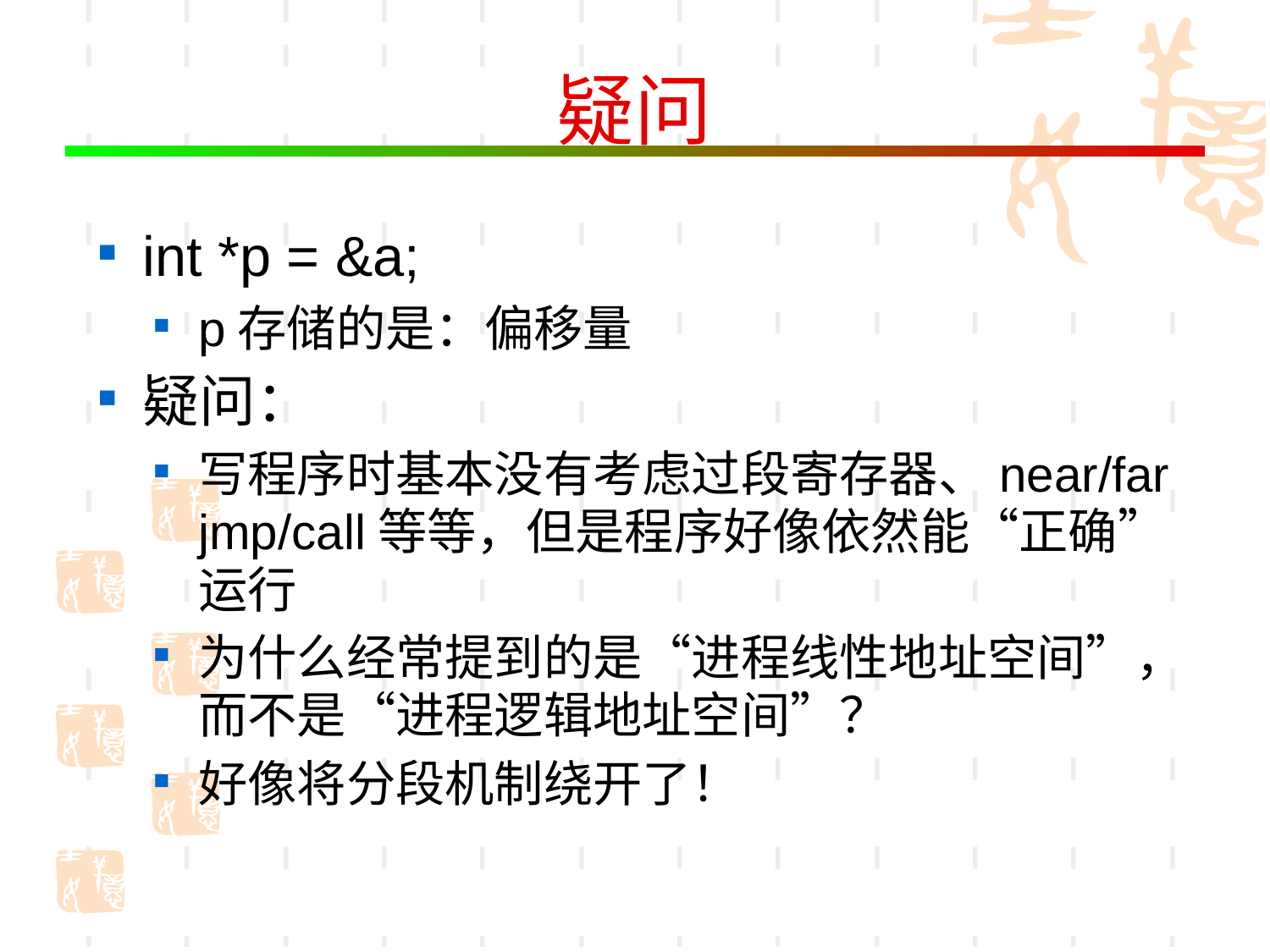

# 疑问
int *p = &a;
p存储的是：偏移量
疑问：
写程序时基本没有考虑过段寄存器、near/far jmp/call等等，但是程序好像依然能“正确”运行
为什么经常提到的是“进程线性地址空间”，而不是“进程逻辑地址空间”？
好像将分段机制绕开了！